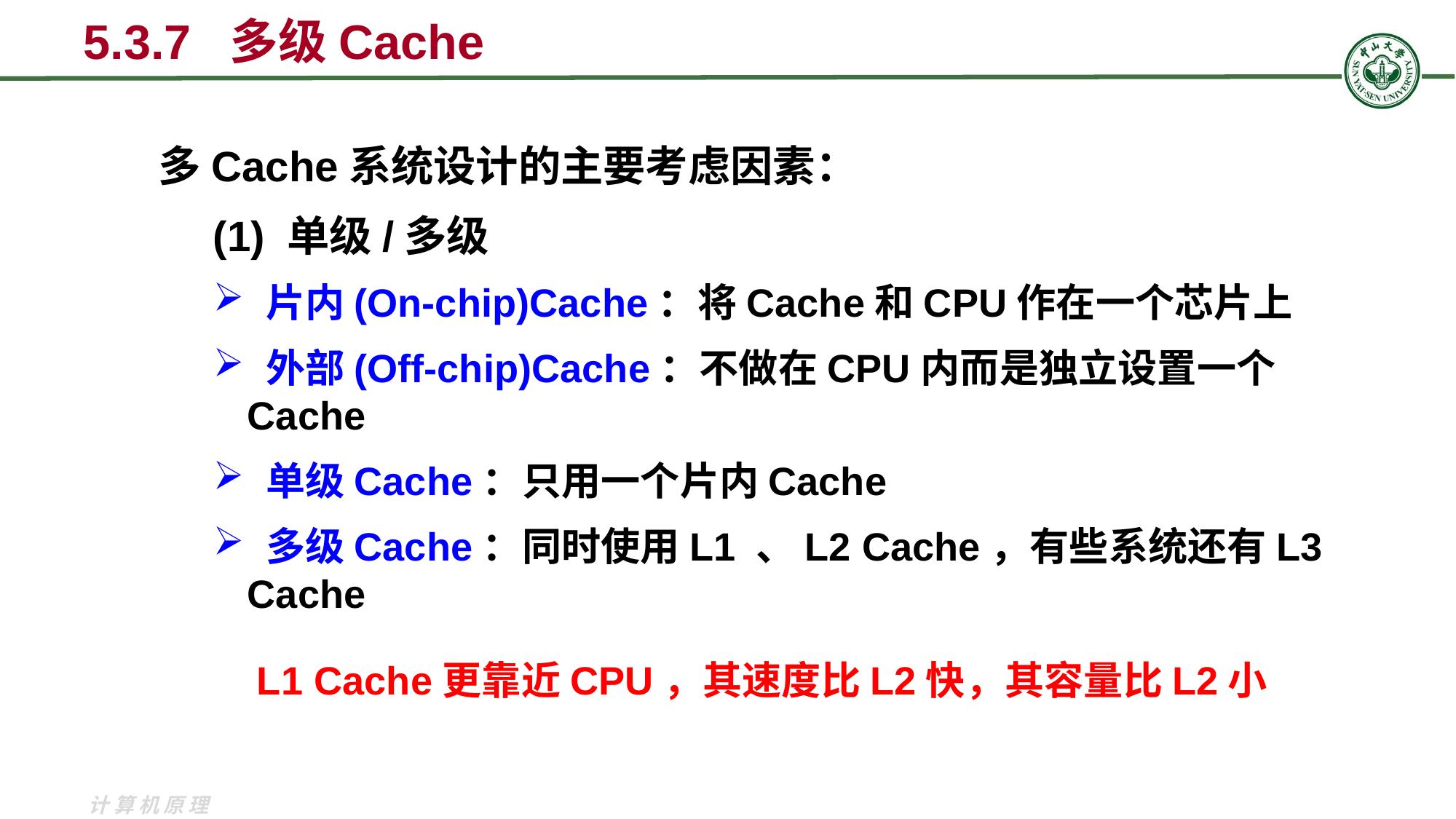

5.3.7  多级Cache
多Cache系统设计的主要考虑因素：
(1) 单级/多级
 片内(On-chip)Cache：将Cache和CPU作在一个芯片上
 外部(Off-chip)Cache：不做在CPU内而是独立设置一个Cache
 单级Cache：只用一个片内Cache
 多级Cache：同时使用L1 、L2 Cache，有些系统还有L3 Cache
    L1 Cache更靠近CPU，其速度比L2快，其容量比L2小